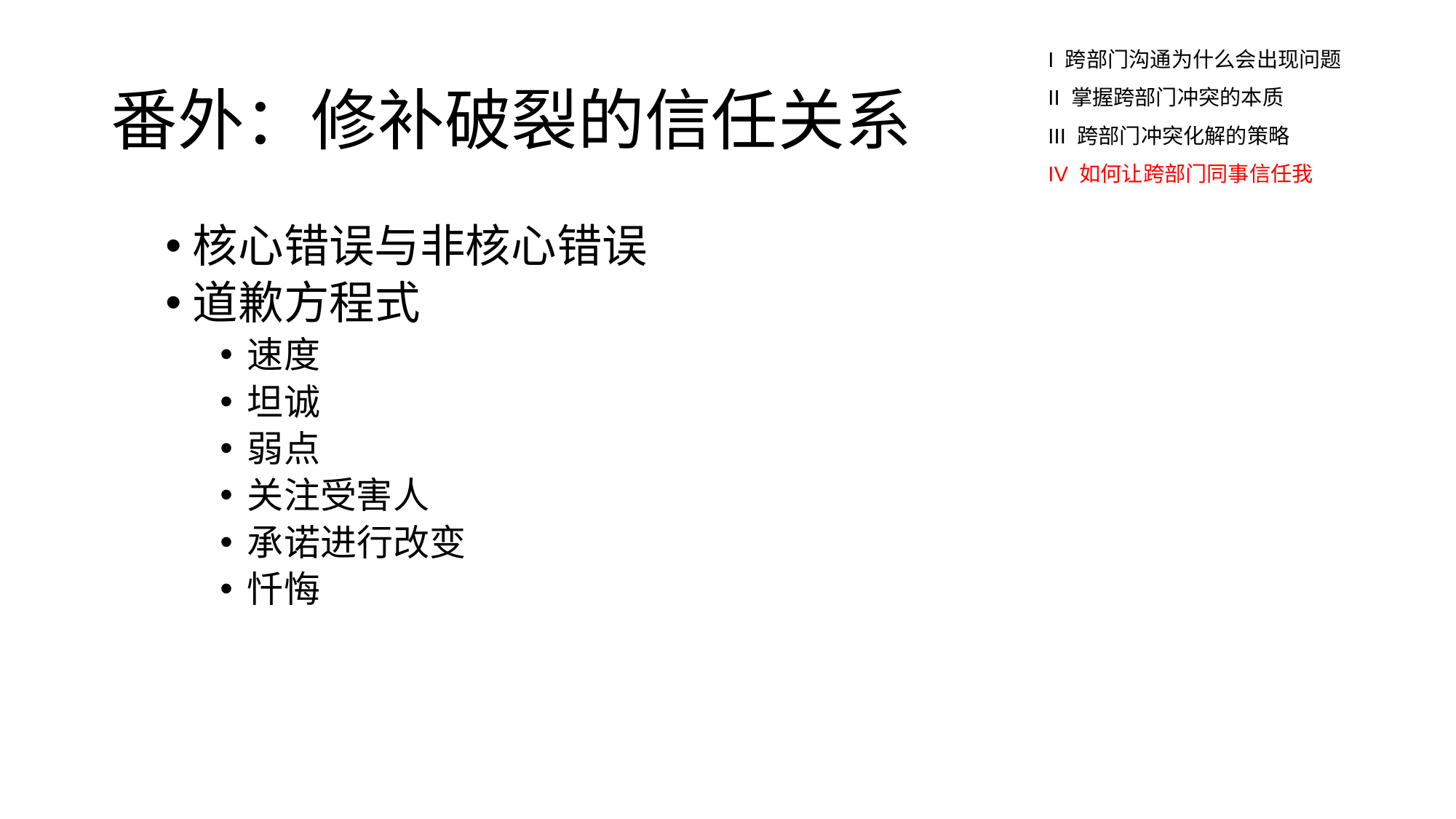

# 番外：修补破裂的信任关系
I 跨部门沟通为什么会出现问题
II 掌握跨部门冲突的本质
III 跨部门冲突化解的策略
IV 如何让跨部门同事信任我
核心错误与非核心错误
道歉方程式
速度
坦诚
弱点
关注受害人
承诺进行改变
忏悔